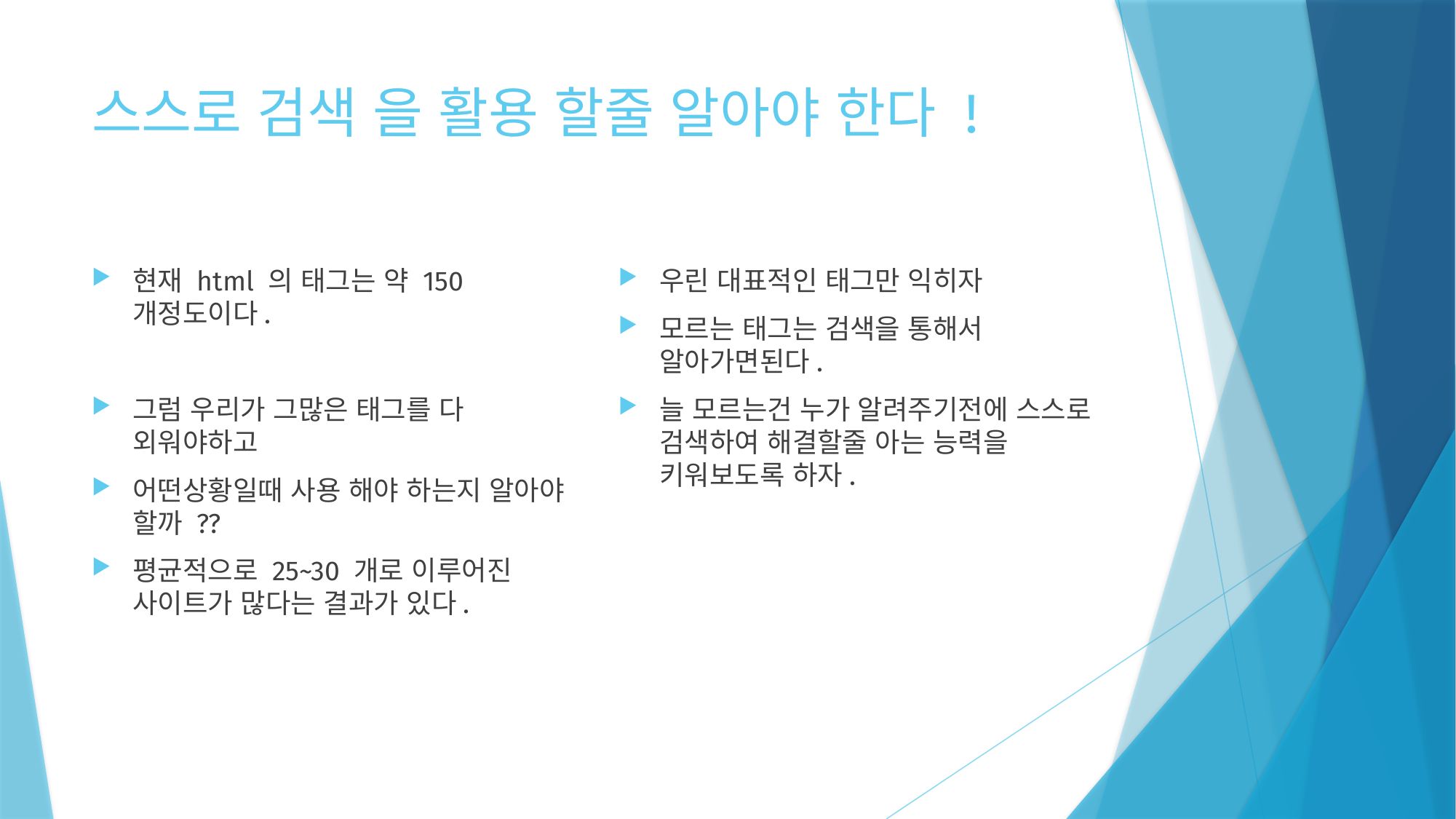

# 스스로 검색 을 활용 할줄 알아야 한다 !
현재 html 의 태그는 약 150 개정도이다.

그럼 우리가 그많은 태그를 다 외워야하고
어떤상황일때 사용 해야 하는지 알아야 할까 ??
평균적으로 25~30 개로 이루어진 사이트가 많다는 결과가 있다.
우린 대표적인 태그만 익히자
모르는 태그는 검색을 통해서 알아가면된다.
늘 모르는건 누가 알려주기전에 스스로 검색하여 해결할줄 아는 능력을 키워보도록 하자.